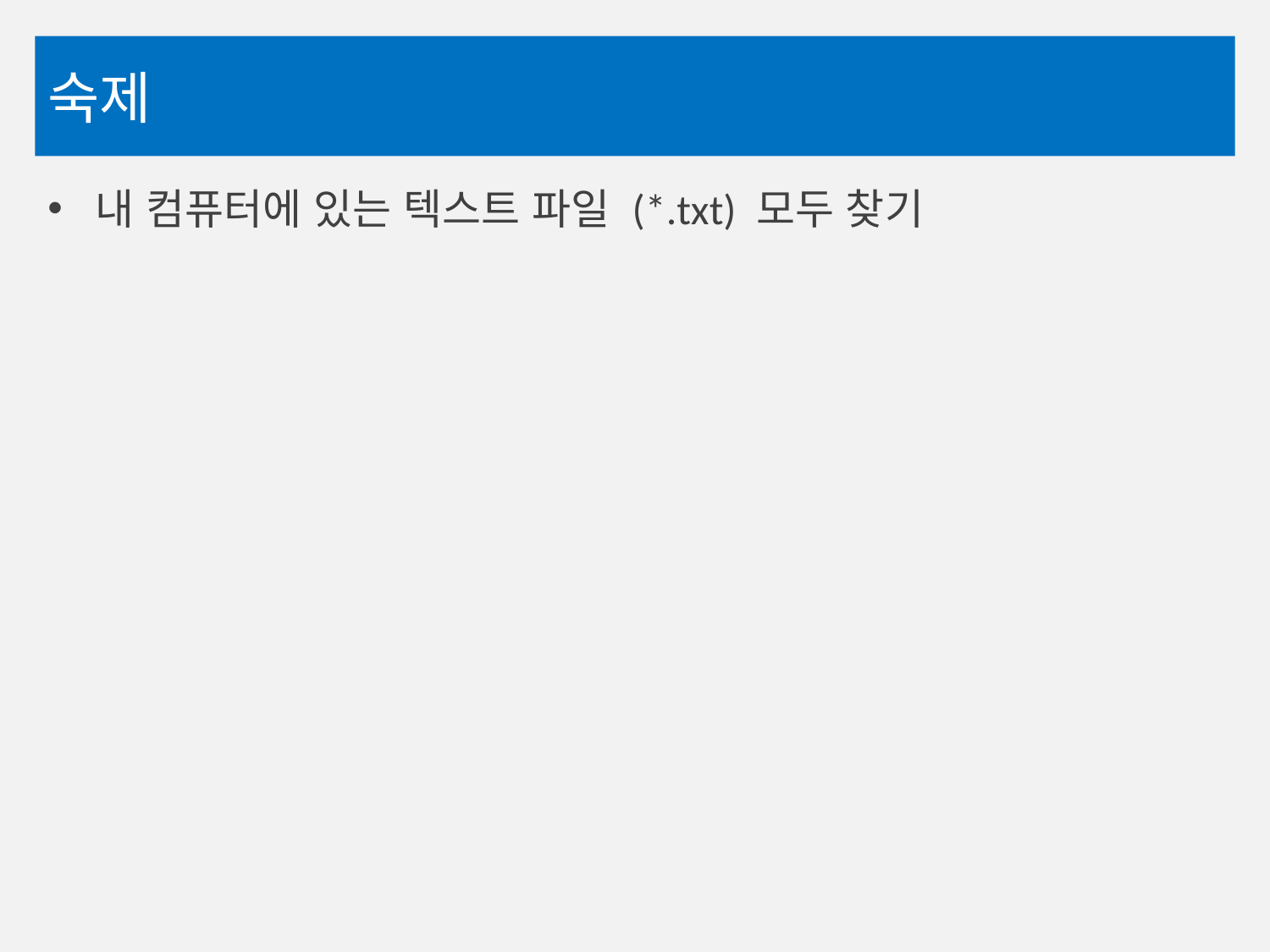

# 숙제
내 컴퓨터에 있는 텍스트 파일 (*.txt) 모두 찾기